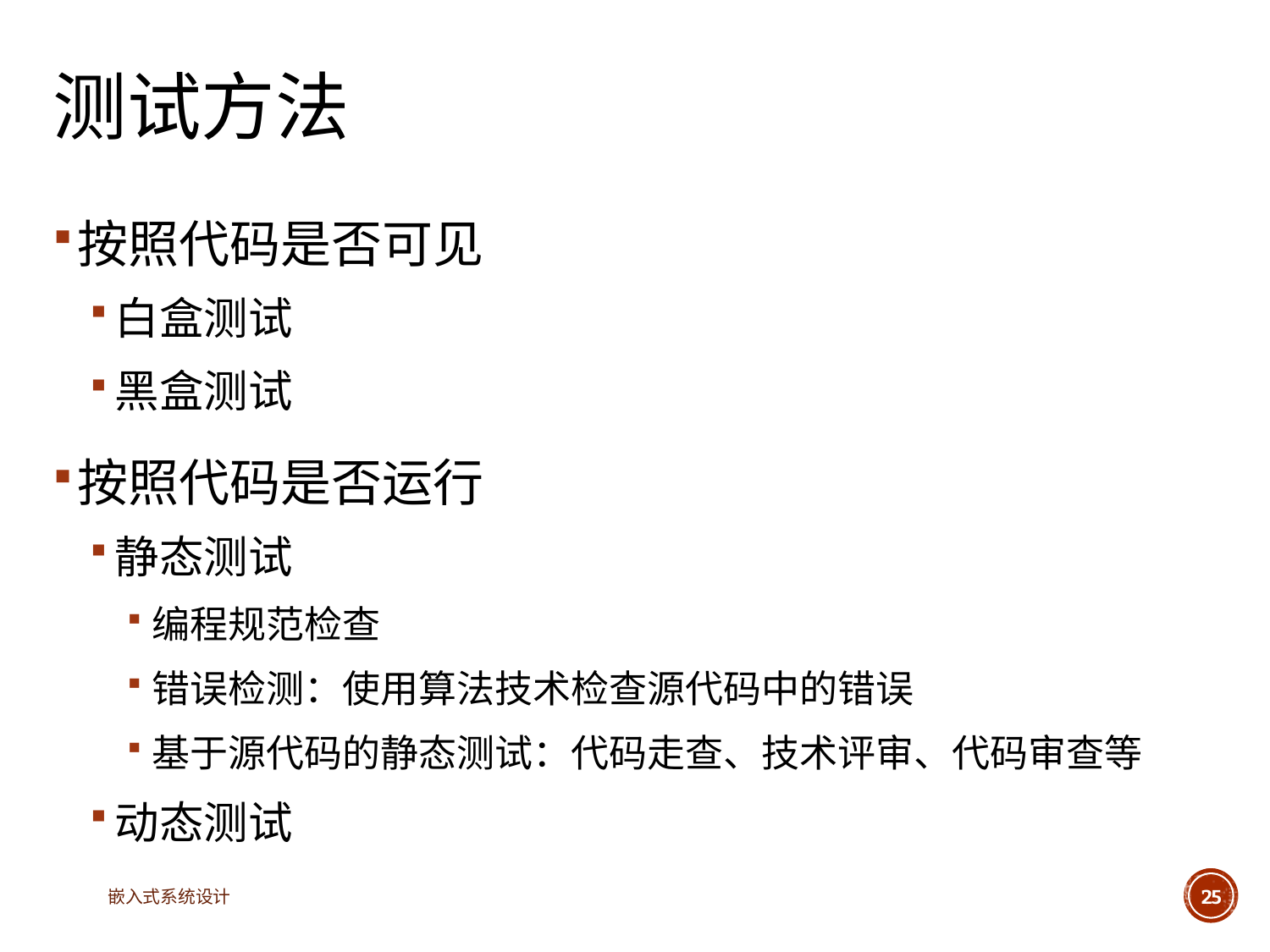

# 测试方法
按照代码是否可见
白盒测试
黑盒测试
按照代码是否运行
静态测试
编程规范检查
错误检测：使用算法技术检查源代码中的错误
基于源代码的静态测试：代码走查、技术评审、代码审查等
动态测试

嵌入式系统设计
25